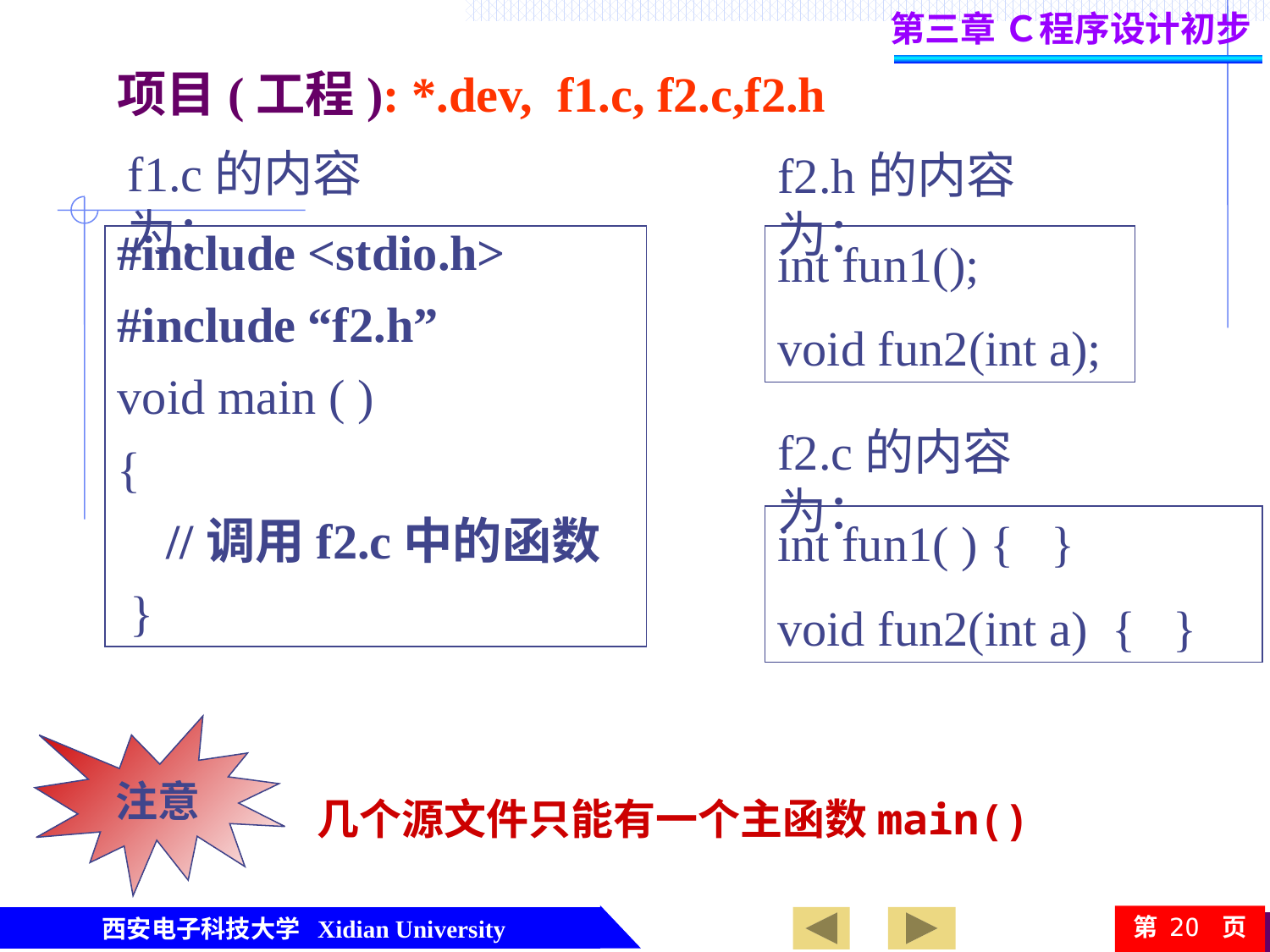

第三章 Ｃ程序设计初步

项目(工程): *.dev,  f1.c, f2.c,f2.h
f1.c的内容为：
f2.h的内容为：
#include <stdio.h>
#include “f2.h”
void main ( )
{
    //调用f2.c中的函数
 }
int fun1();
void fun2(int a);
f2.c的内容为：
int fun1( ) {   }
void fun2(int a)  {   }
注意
几个源文件只能有一个主函数main()